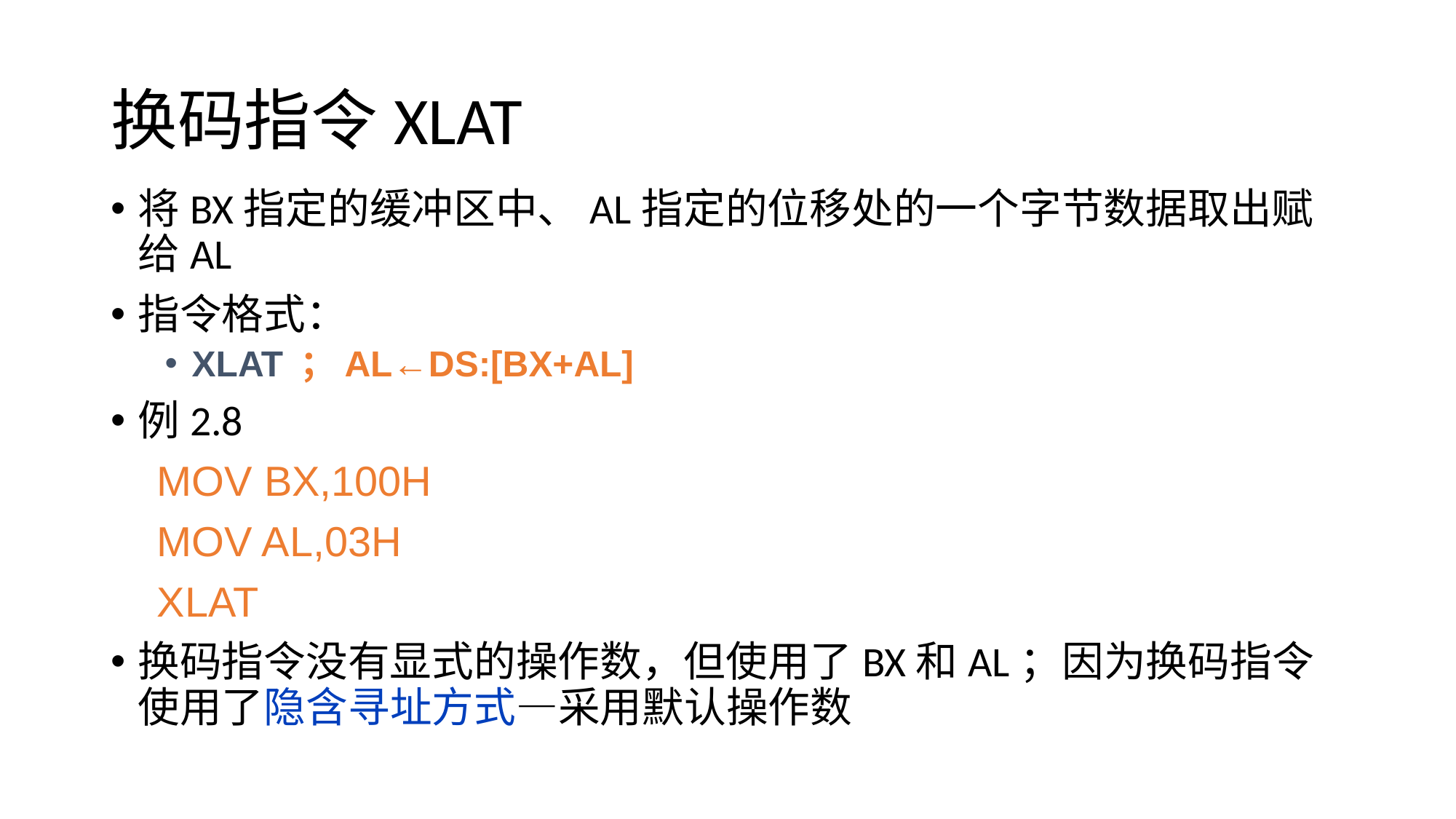

# 换码指令XLAT
将BX指定的缓冲区中、AL指定的位移处的一个字节数据取出赋给AL
指令格式：
XLAT 	；AL←DS:[BX+AL]
例2.8
MOV BX,100H
MOV AL,03H
XLAT
换码指令没有显式的操作数，但使用了BX和AL；因为换码指令使用了隐含寻址方式—采用默认操作数